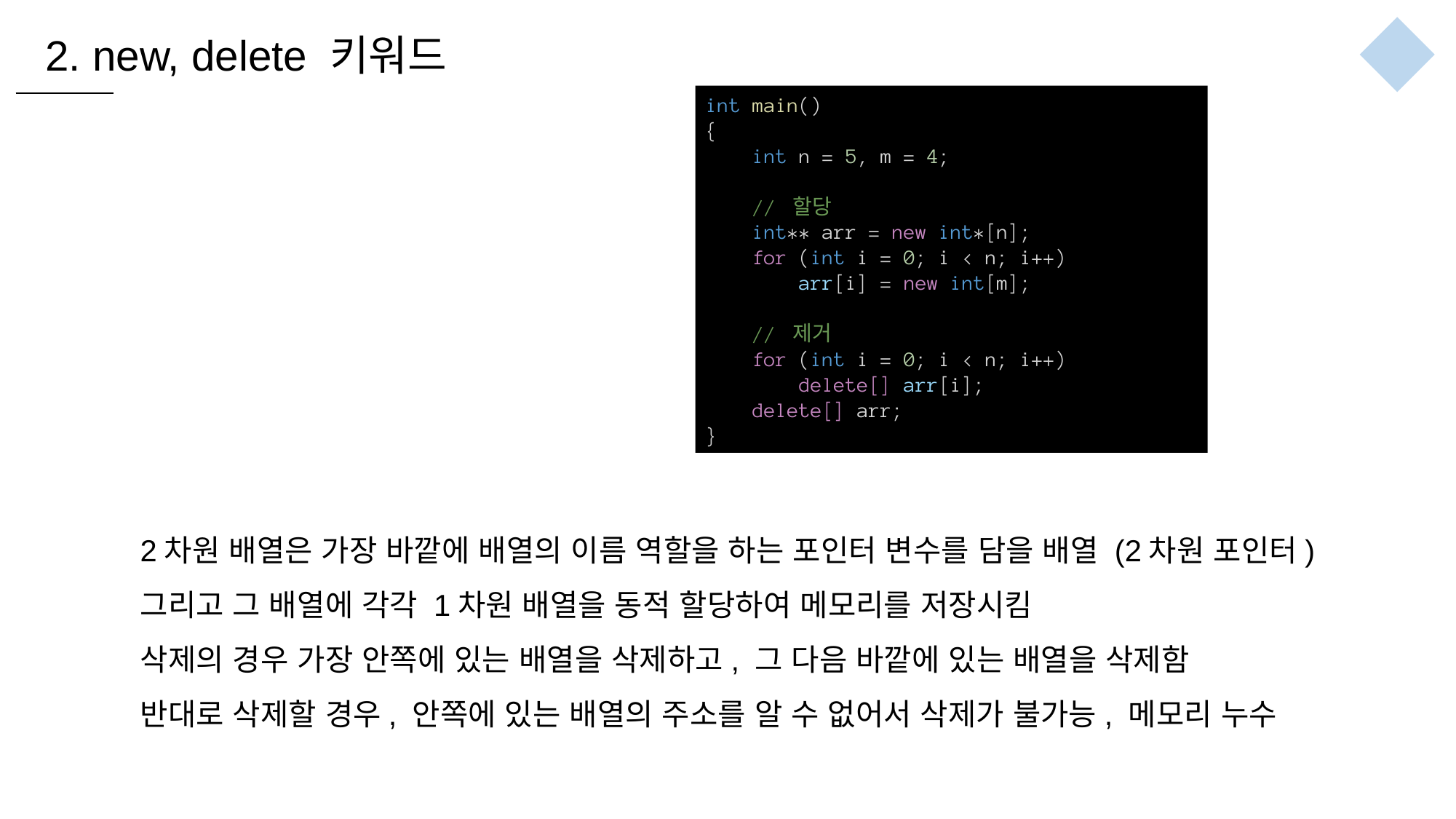

2. new, delete 키워드
int main()
{
    int n = 5, m = 4;
    // 할당
    int** arr = new int*[n];
    for (int i = 0; i < n; i++)
        arr[i] = new int[m];
    // 제거
    for (int i = 0; i < n; i++)
        delete[] arr[i];
    delete[] arr;
}
2차원 배열은 가장 바깥에 배열의 이름 역할을 하는 포인터 변수를 담을 배열 (2차원 포인터)
그리고 그 배열에 각각 1차원 배열을 동적 할당하여 메모리를 저장시킴
삭제의 경우 가장 안쪽에 있는 배열을 삭제하고, 그 다음 바깥에 있는 배열을 삭제함
반대로 삭제할 경우, 안쪽에 있는 배열의 주소를 알 수 없어서 삭제가 불가능, 메모리 누수